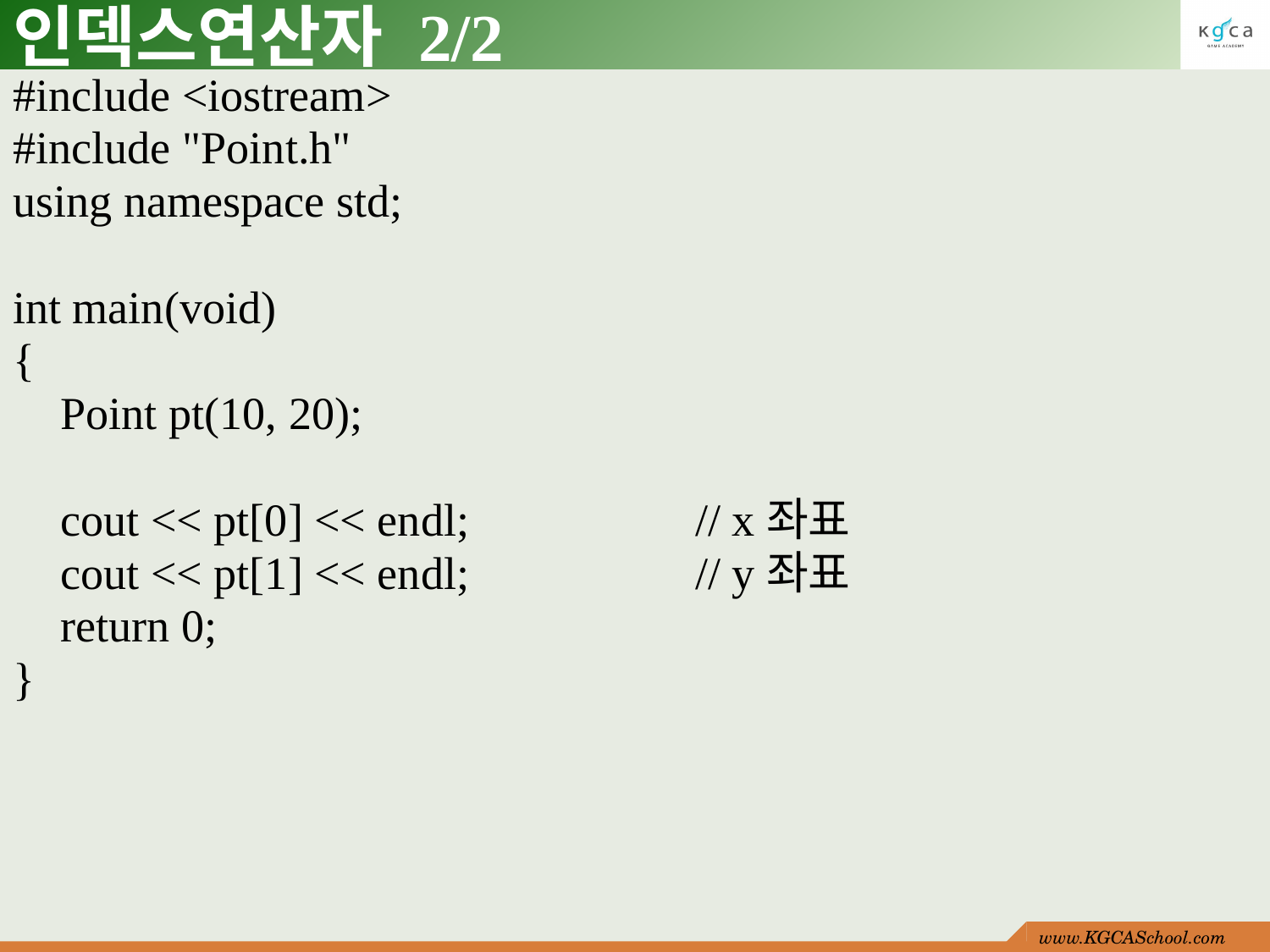

# 인덱스연산자 2/2
#include <iostream>
#include "Point.h"
using namespace std;

int main(void)
{
	Point pt(10, 20);

	cout << pt[0] << endl;		// x좌표
	cout << pt[1] << endl;		// y좌표
	return 0;
}